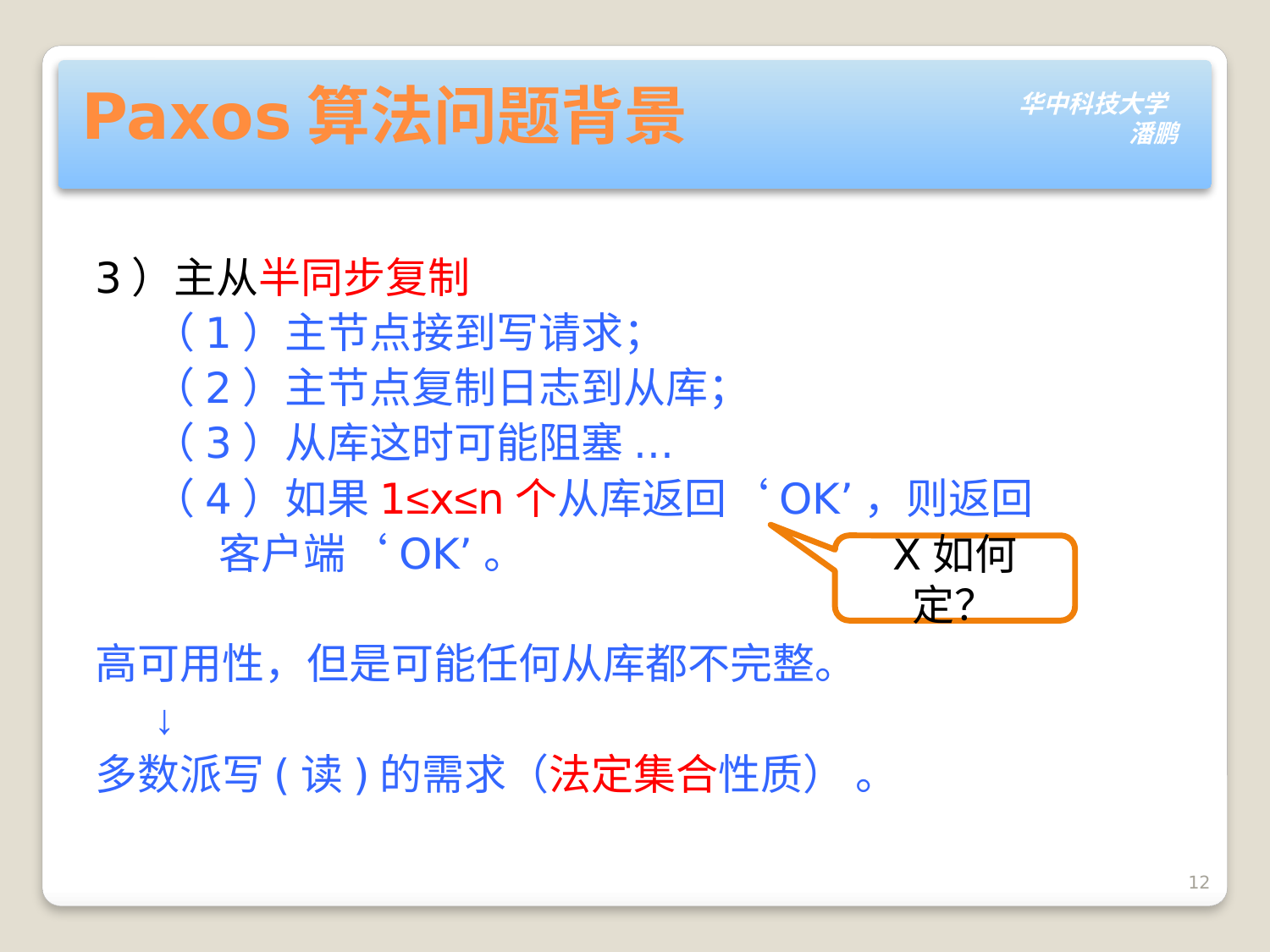

# Paxos算法问题背景
3）主从半同步复制
     （1）主节点接到写请求；
     （2）主节点复制日志到从库；
     （3）从库这时可能阻塞...
     （4）如果1≤x≤n个从库返回‘OK’，则返回
            客户端‘OK’。

高可用性，但是可能任何从库都不完整。
     ↓
多数派写(读)的需求（法定集合性质） 。
X如何定？
12